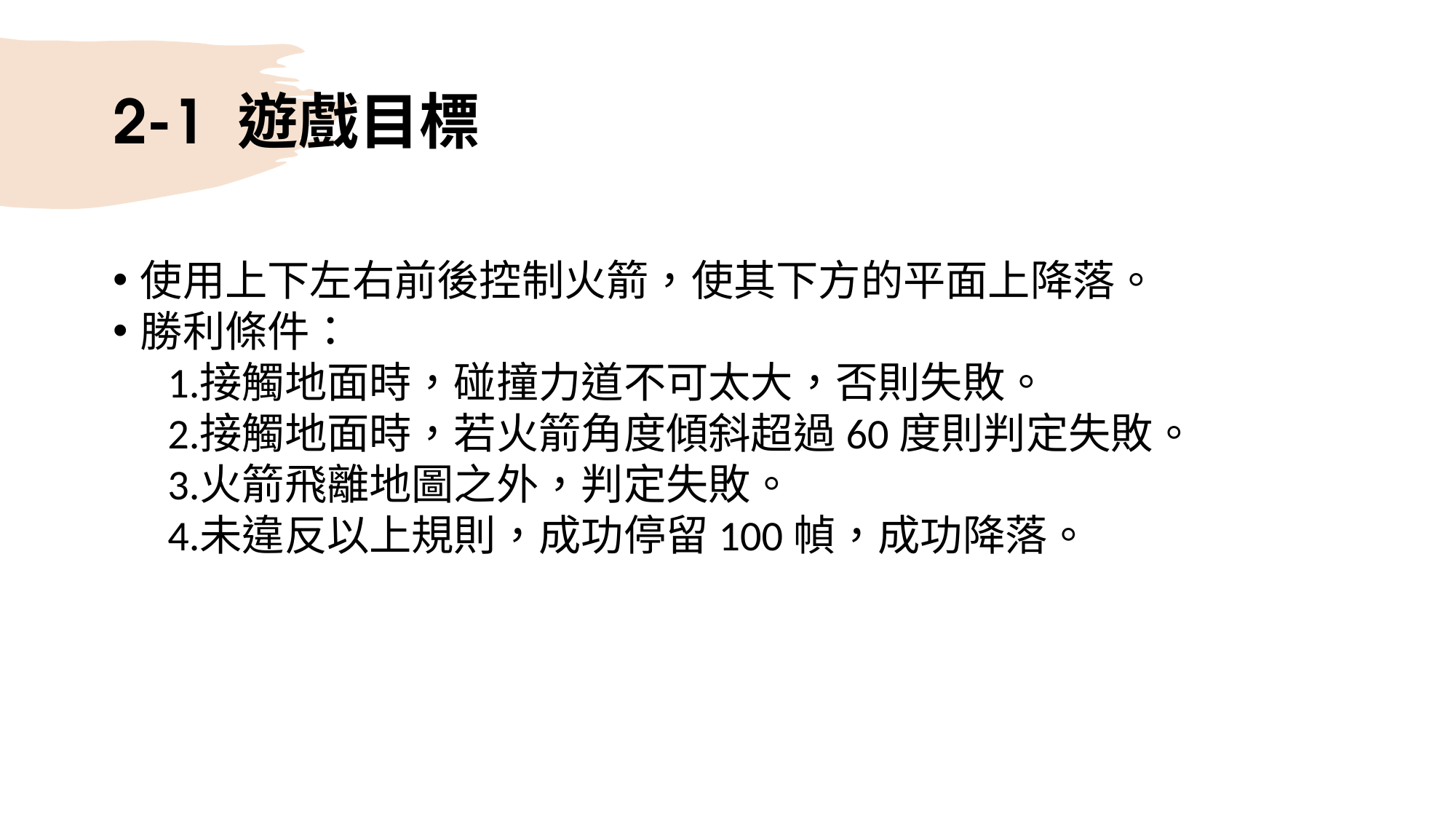

# 2-1 遊戲目標
使用上下左右前後控制火箭，使其下方的平面上降落。
勝利條件：
接觸地面時，碰撞力道不可太大，否則失敗。
接觸地面時，若火箭角度傾斜超過60度則判定失敗。
火箭飛離地圖之外，判定失敗。
未違反以上規則，成功停留100幀，成功降落。